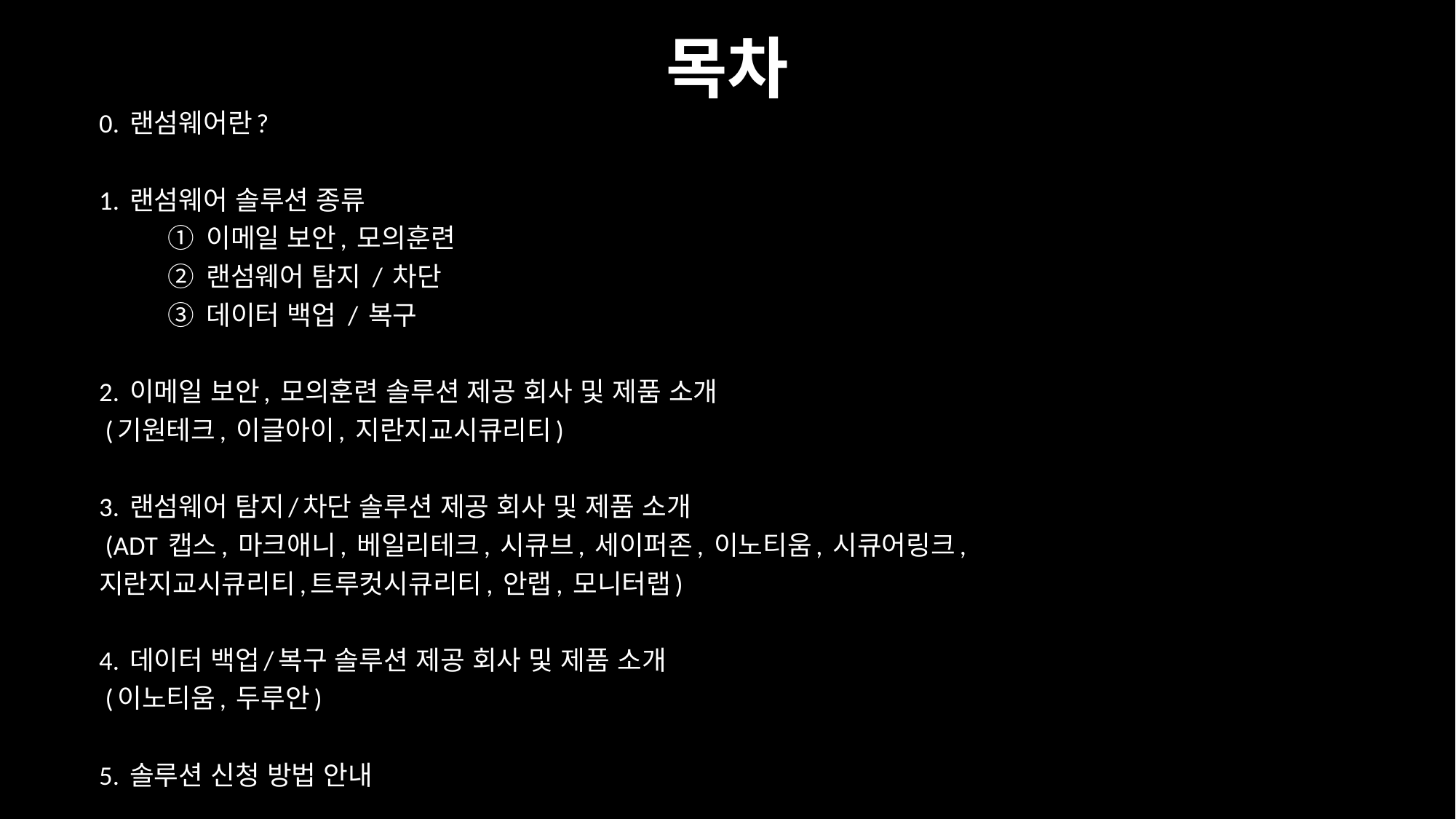

# 목차
0. 랜섬웨어란?

1. 랜섬웨어 솔루션 종류
	① 이메일 보안, 모의훈련
	② 랜섬웨어 탐지 / 차단
	③ 데이터 백업 / 복구

2. 이메일 보안, 모의훈련 솔루션 제공 회사 및 제품 소개
 (기원테크, 이글아이, 지란지교시큐리티)

3. 랜섬웨어 탐지/차단 솔루션 제공 회사 및 제품 소개
 (ADT 캡스, 마크애니, 베일리테크, 시큐브, 세이퍼존, 이노티움, 시큐어링크,
지란지교시큐리티,트루컷시큐리티, 안랩, 모니터랩)

4. 데이터 백업/복구 솔루션 제공 회사 및 제품 소개
 (이노티움, 두루안)

5. 솔루션 신청 방법 안내